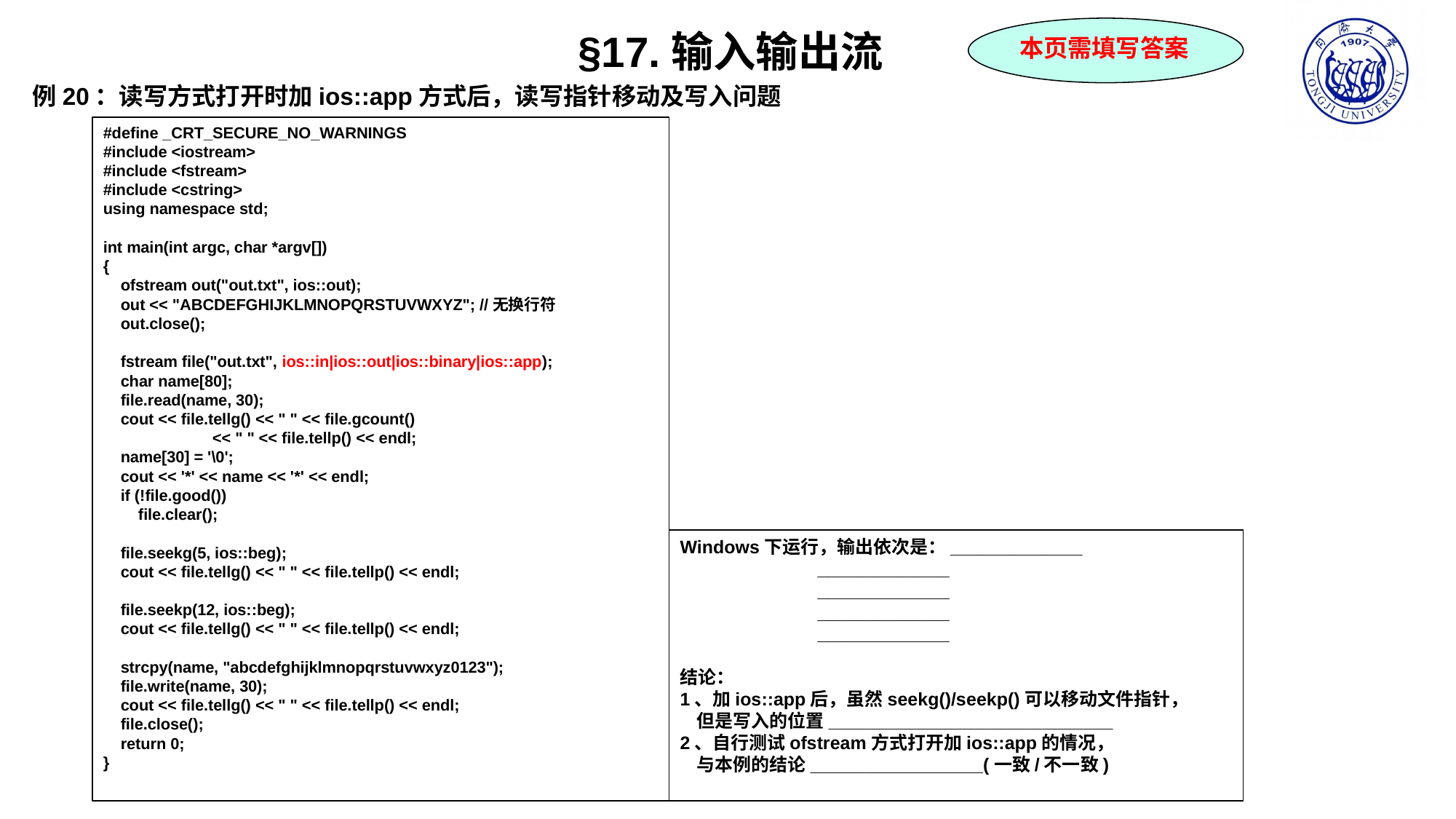

本页需填写答案
§17.输入输出流
例20：读写方式打开时加ios::app方式后，读写指针移动及写入问题
#define _CRT_SECURE_NO_WARNINGS
#include <iostream>
#include <fstream>
#include <cstring>
using namespace std;

int main(int argc, char *argv[])
{
    ofstream out("out.txt", ios::out);
    out << "ABCDEFGHIJKLMNOPQRSTUVWXYZ"; //无换行符
    out.close();

    fstream file("out.txt", ios::in|ios::out|ios::binary|ios::app);
    char name[80];
    file.read(name, 30);
    cout << file.tellg() << " " << file.gcount()
                         << " " << file.tellp() << endl;
    name[30] = '\0';
    cout << '*' << name << '*' << endl;
    if (!file.good())
        file.clear();

    file.seekg(5, ios::beg);
    cout << file.tellg() << " " << file.tellp() << endl;

    file.seekp(12, ios::beg);
    cout << file.tellg() << " " << file.tellp() << endl;

    strcpy(name, "abcdefghijklmnopqrstuvwxyz0123");
    file.write(name, 30);
    cout << file.tellg() << " " << file.tellp() << endl;
    file.close();
    return 0;
}
Windows下运行，输出依次是：_____________
                           _____________
                           _____________
                           _____________
                           _____________

结论：
1、加ios::app后，虽然seekg()/seekp()可以移动文件指针，
   但是写入的位置____________________________
2、自行测试ofstream方式打开加ios::app的情况，
   与本例的结论_________________(一致/不一致)